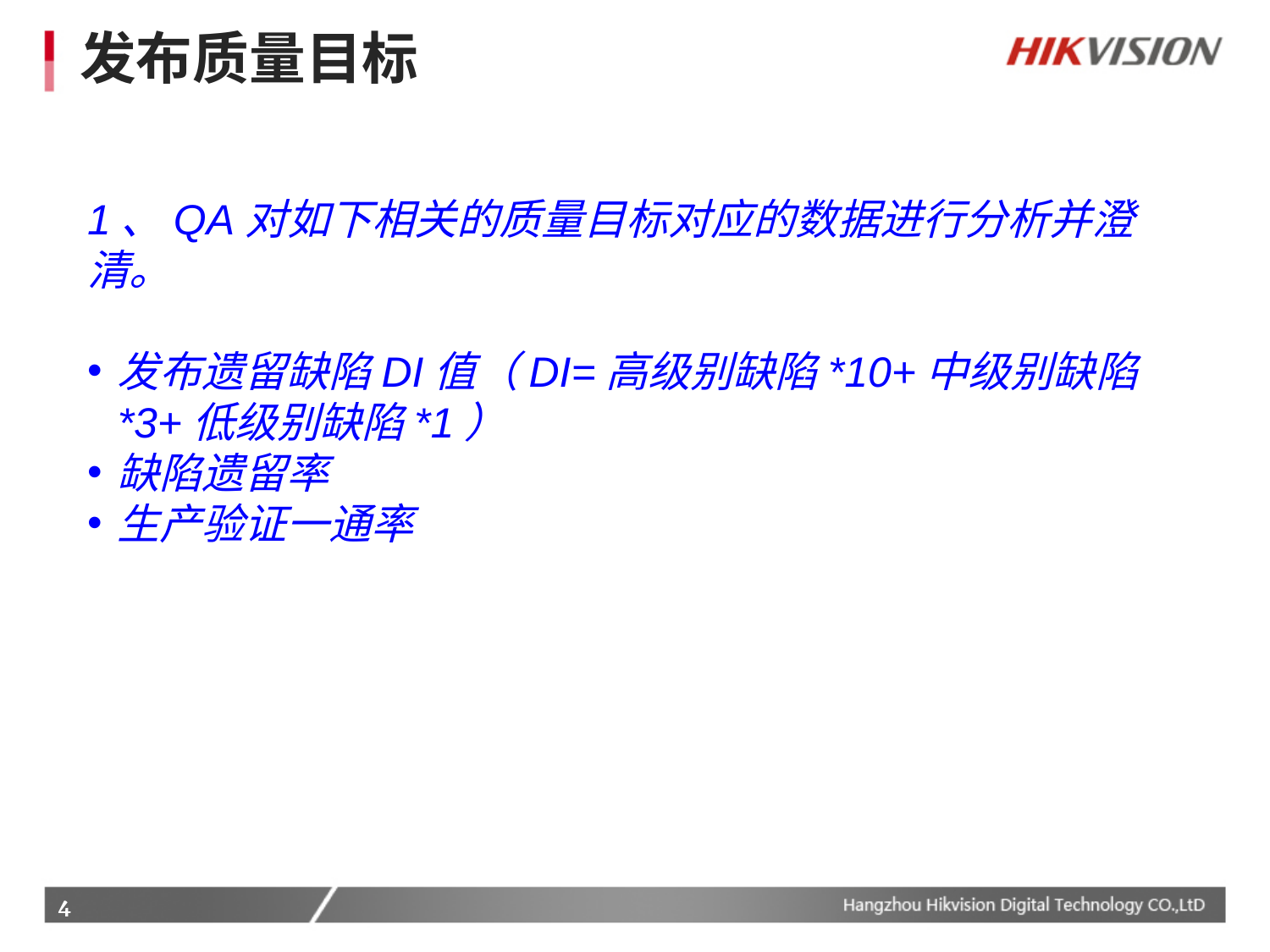

发布质量目标
1、QA对如下相关的质量目标对应的数据进行分析并澄清。

发布遗留缺陷DI值（DI=高级别缺陷*10+中级别缺陷*3+低级别缺陷*1）
缺陷遗留率
生产验证一通率
4